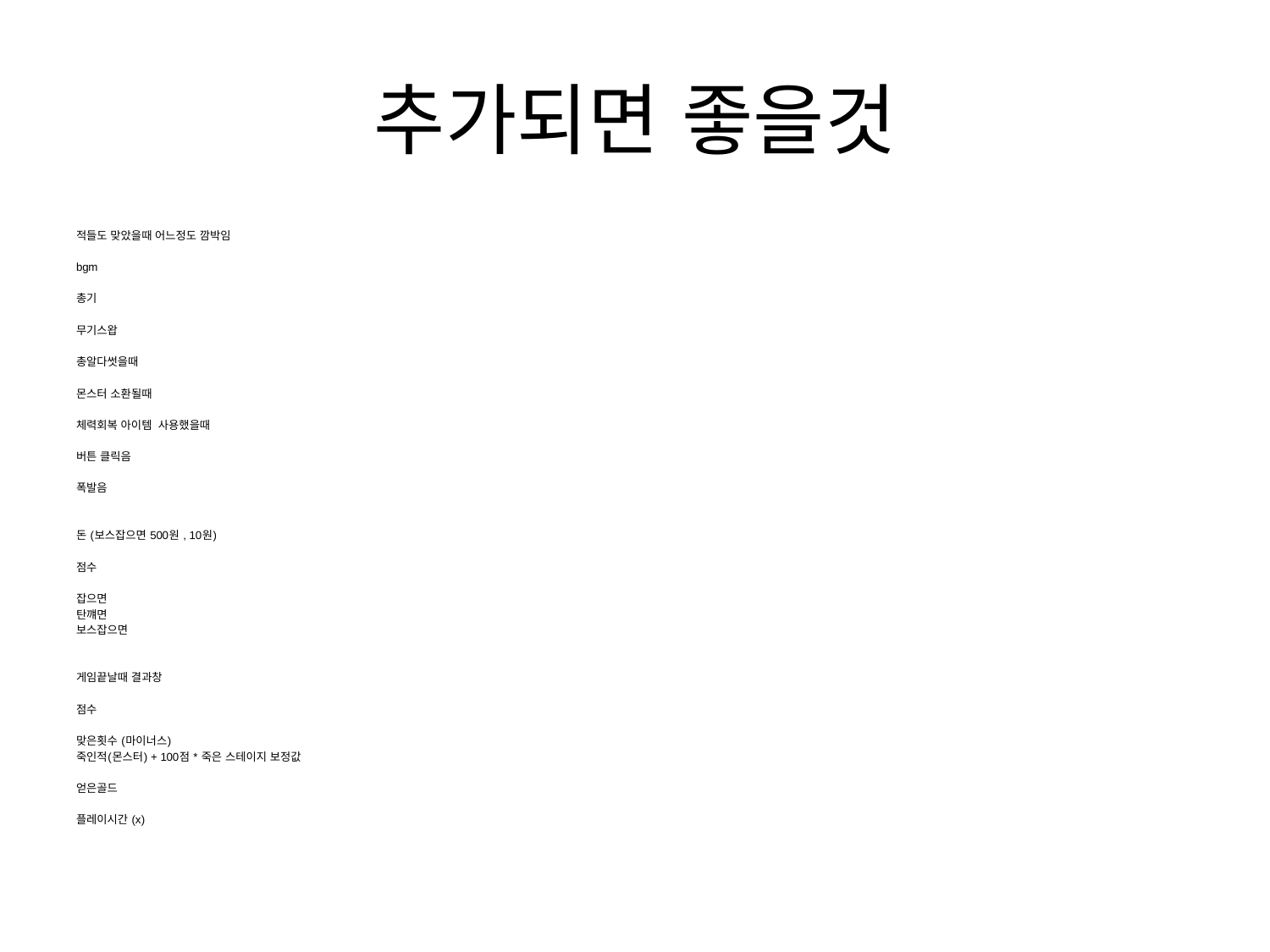

# 추가되면 좋을것
적들도 맞았을때 어느정도 깜박임

bgm

총기

무기스왑

총알다썻을때

몬스터 소환될때

체력회복 아이템  사용했을때

버튼 클릭음

폭발음

돈 (보스잡으면 500원 , 10원)

점수

잡으면
탄꺠면
보스잡으면

게임끝날때 결과창

점수

맞은횟수 (마이너스)
죽인적(몬스터) + 100점 * 죽은 스테이지 보정값

얻은골드

플레이시간 (x)